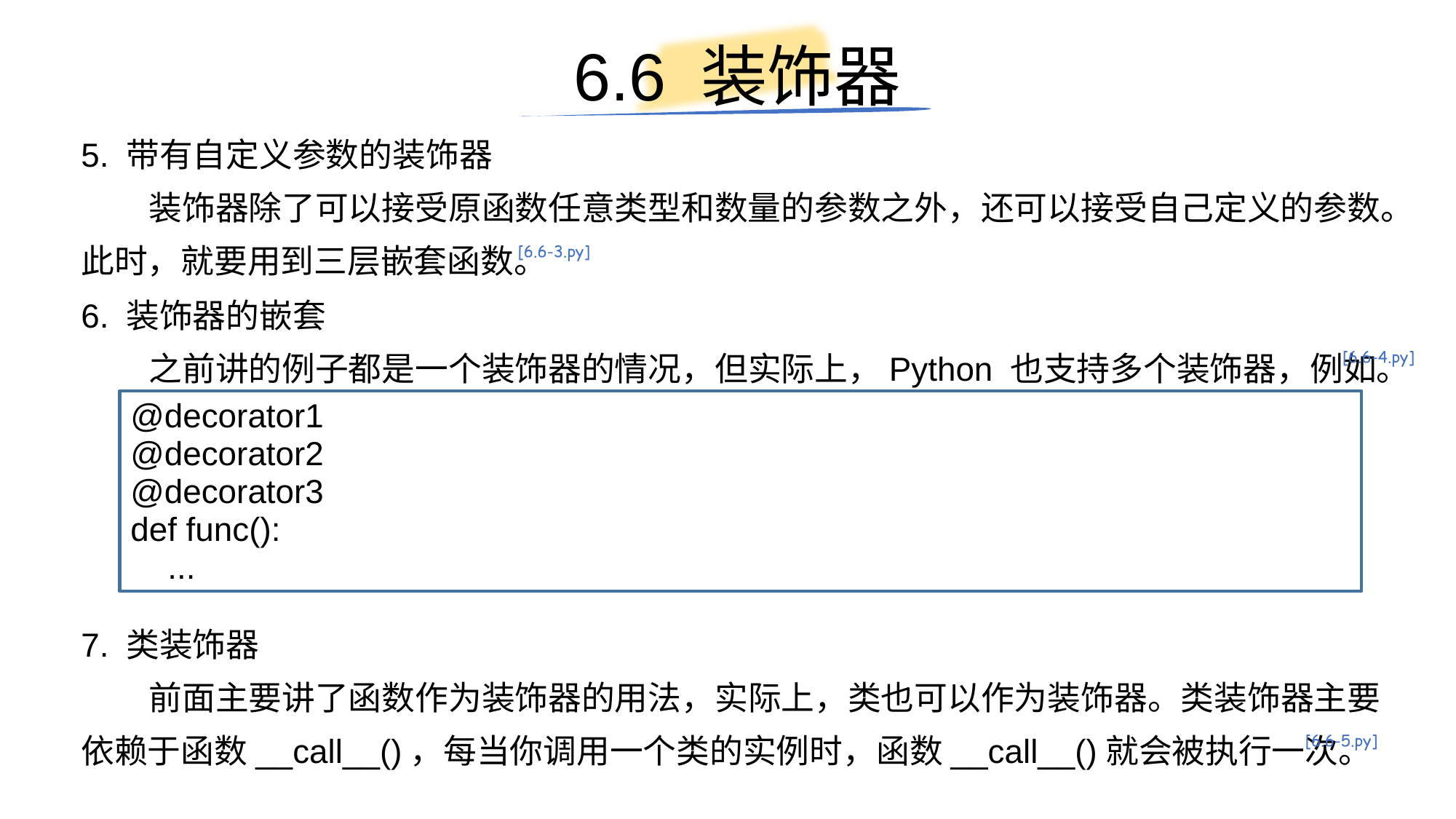

# 6.6 装饰器

5. 带有自定义参数的装饰器
        装饰器除了可以接受原函数任意类型和数量的参数之外，还可以接受自己定义的参数。
此时，就要用到三层嵌套函数。
[6.6-3.py]
6. 装饰器的嵌套
        之前讲的例子都是一个装饰器的情况，但实际上，Python 也支持多个装饰器，例如。
[6.6-4.py]
@decorator1
@decorator2
@decorator3
def func():
    ...
7. 类装饰器
        前面主要讲了函数作为装饰器的用法，实际上，类也可以作为装饰器。类装饰器主要依赖于函数__call__()，每当你调用一个类的实例时，函数__call__()就会被执行一次。
[6.6-5.py]